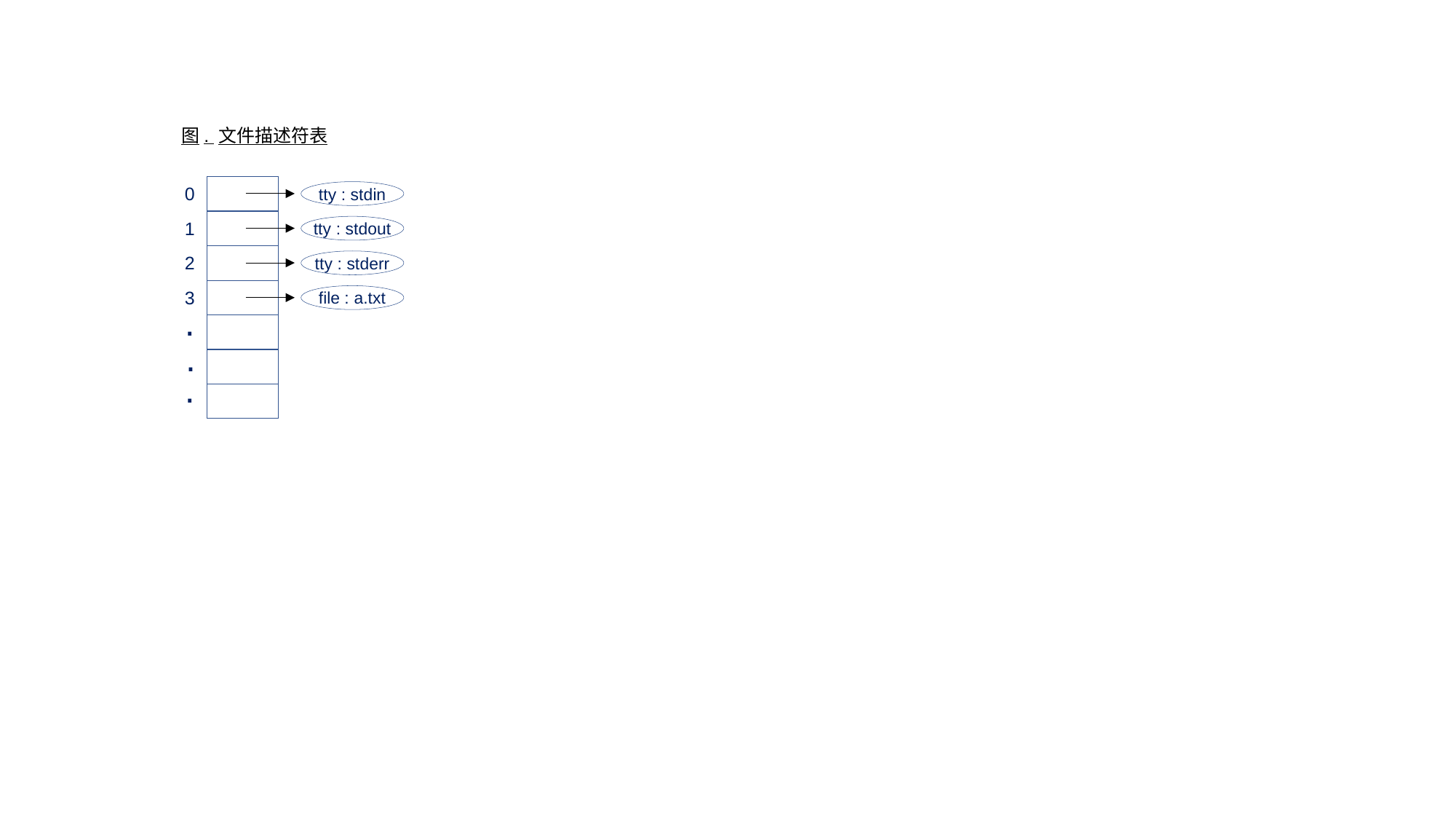

图. 文件描述符表

0
tty : stdin

1
tty : stdout

2
tty : stderr

3
file : a.txt
.

.

.